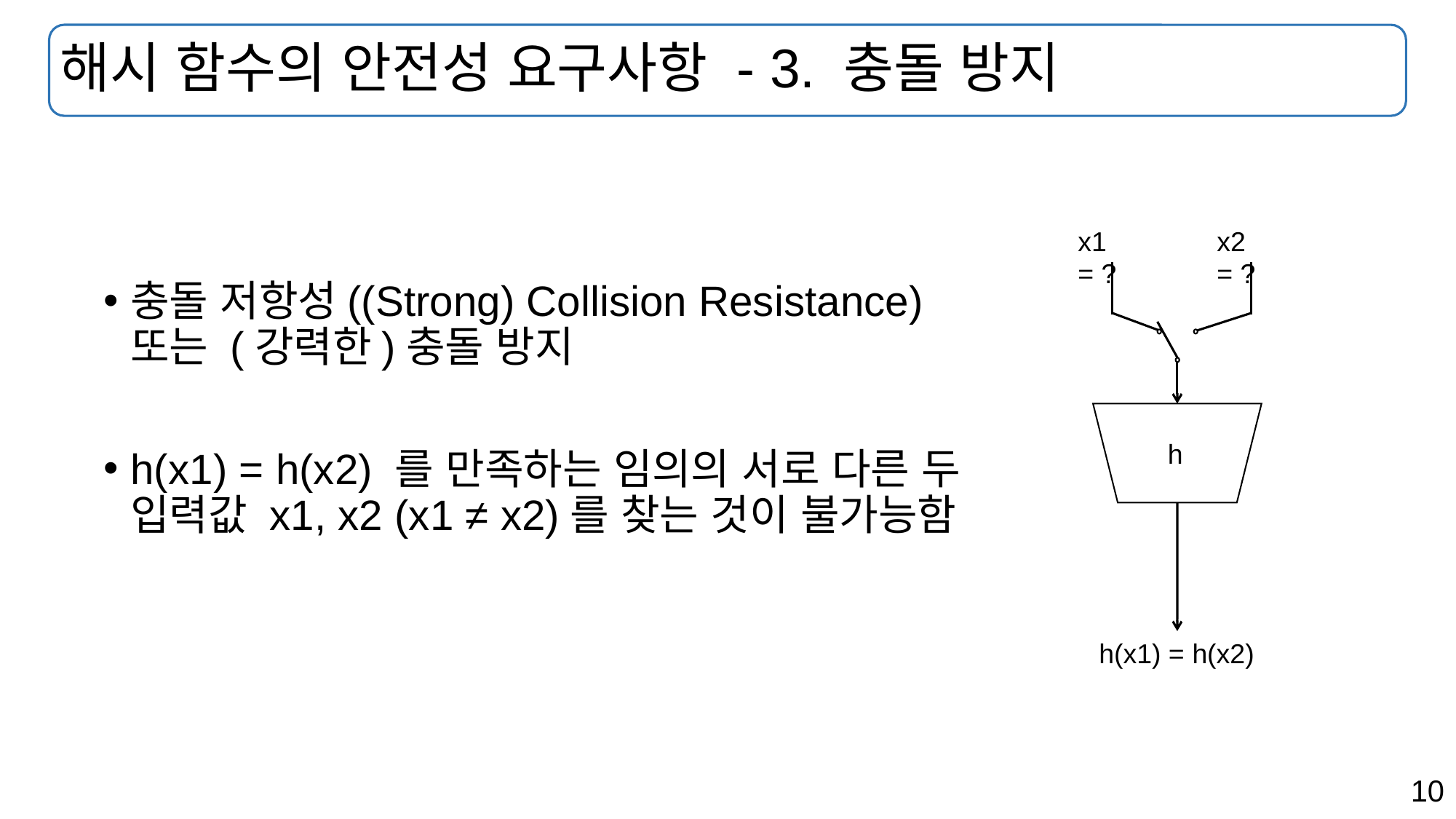

# 해시 함수의 안전성 요구사항 - 3. 충돌 방지
x1 = ?
x2 = ?

h
h(x1) = h(x2)
충돌 저항성((Strong) Collision Resistance) 또는 (강력한)충돌 방지

h(x1) = h(x2) 를 만족하는 임의의 서로 다른 두 입력값 x1, x2 (x1 ≠ x2)를 찾는 것이 불가능함